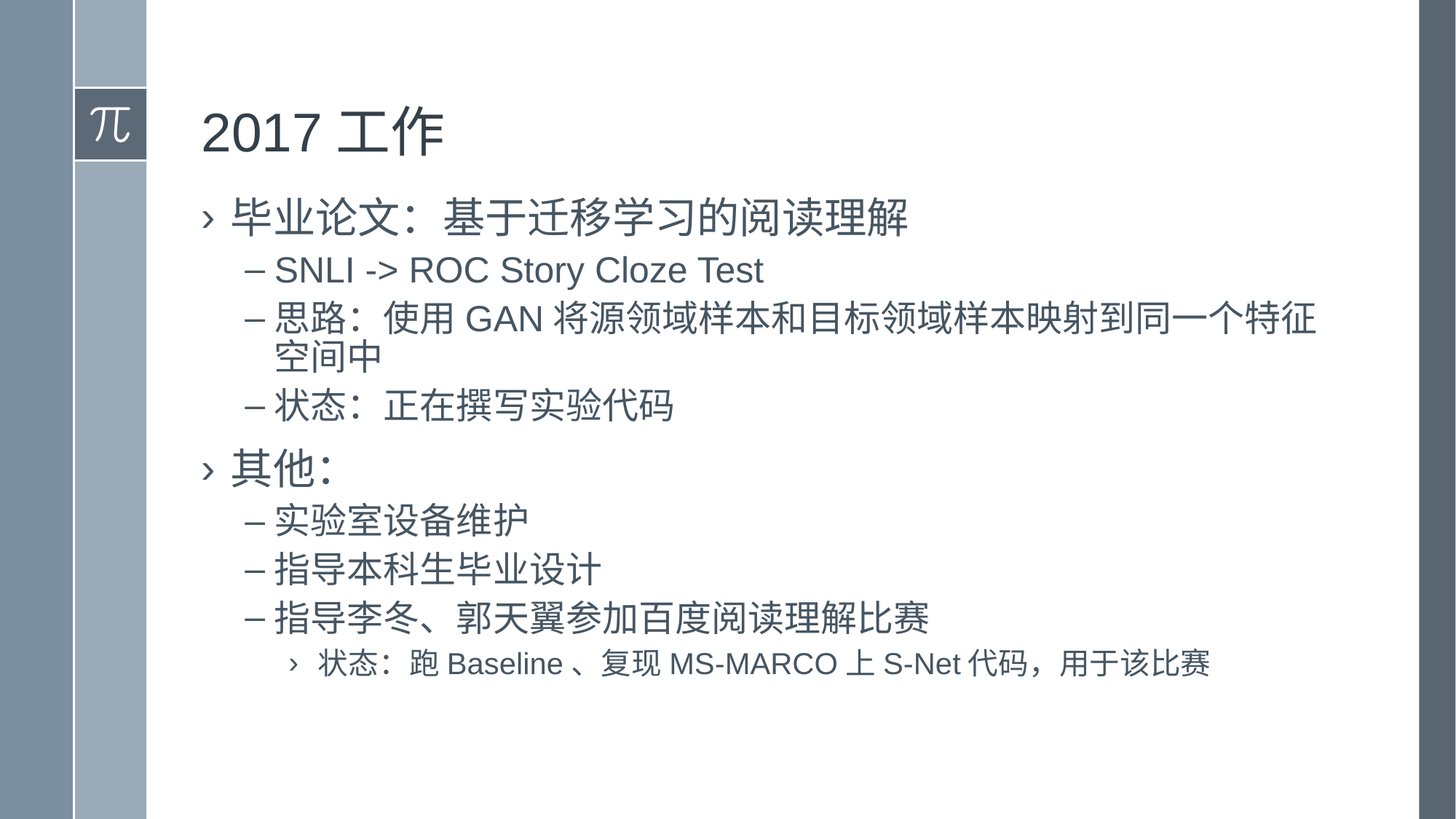

# 2017工作
毕业论文：基于迁移学习的阅读理解
SNLI -> ROC Story Cloze Test
思路：使用GAN将源领域样本和目标领域样本映射到同一个特征空间中
状态：正在撰写实验代码
其他：
实验室设备维护
指导本科生毕业设计
指导李冬、郭天翼参加百度阅读理解比赛
状态：跑Baseline、复现MS-MARCO上S-Net代码，用于该比赛